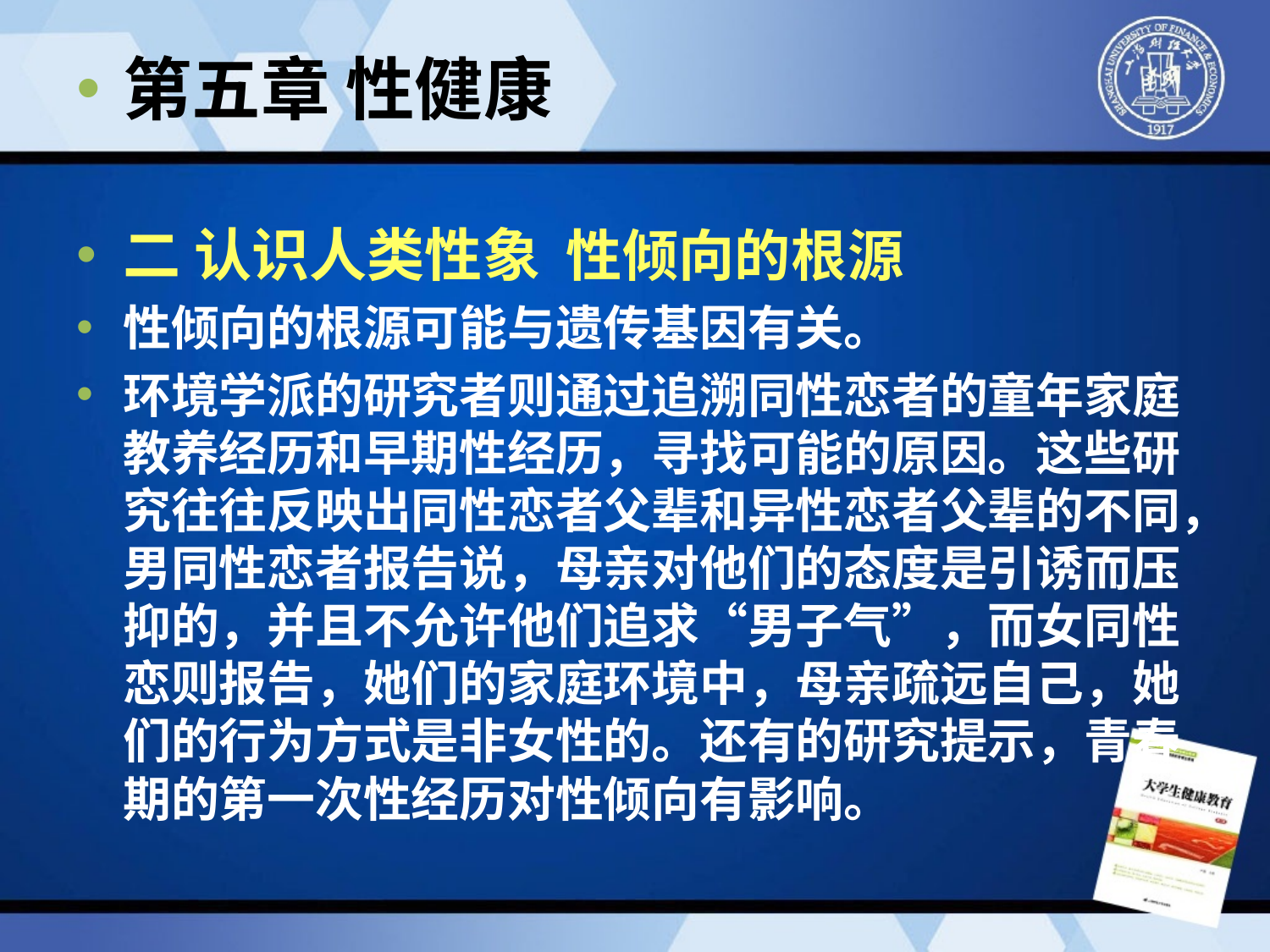

第五章 性健康

二 认识人类性象  性倾向的根源
性倾向的根源可能与遗传基因有关。
环境学派的研究者则通过追溯同性恋者的童年家庭教养经历和早期性经历，寻找可能的原因。这些研究往往反映出同性恋者父辈和异性恋者父辈的不同，男同性恋者报告说，母亲对他们的态度是引诱而压抑的，并且不允许他们追求“男子气”，而女同性恋则报告，她们的家庭环境中，母亲疏远自己，她们的行为方式是非女性的。还有的研究提示，青春期的第一次性经历对性倾向有影响。